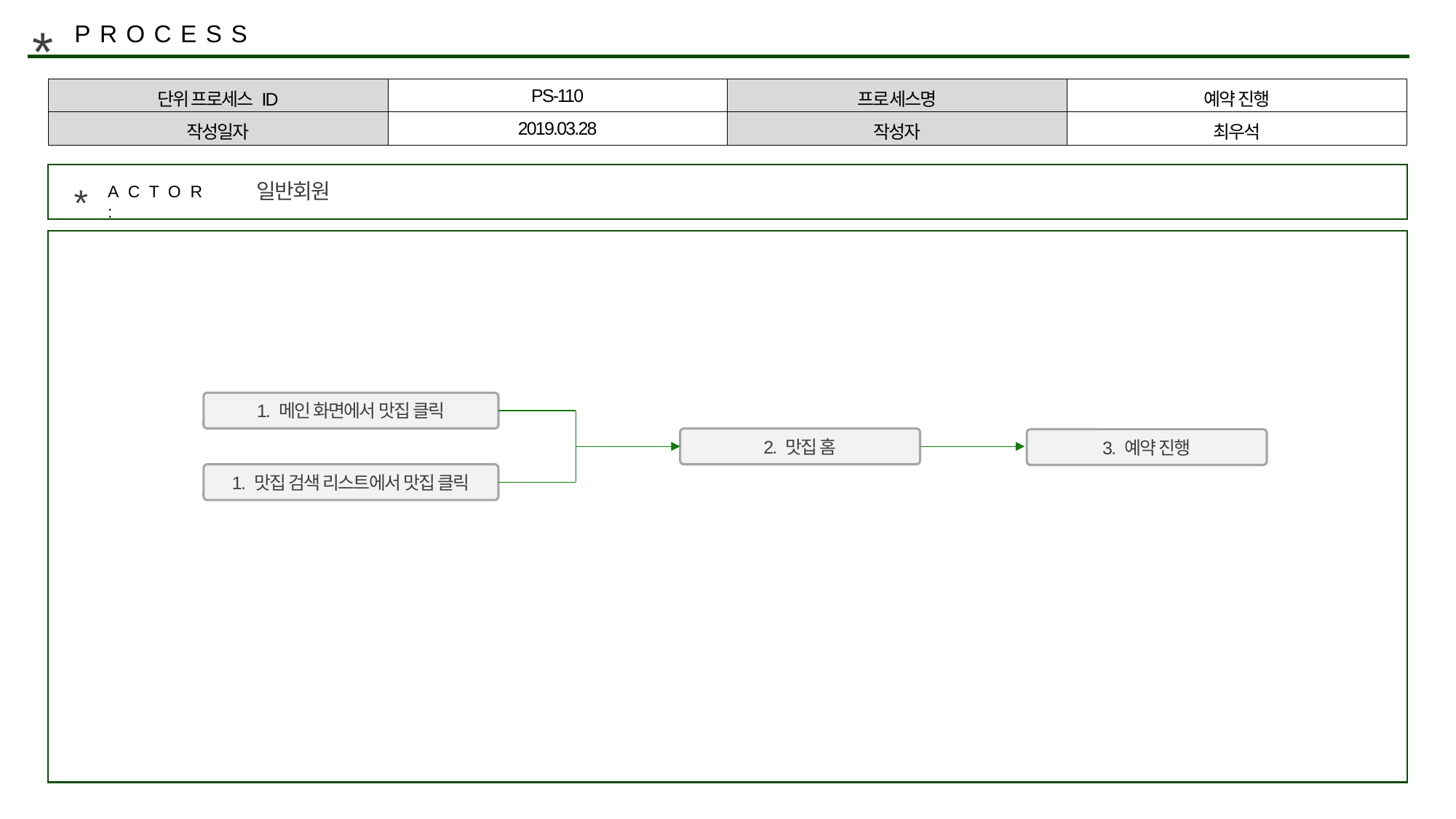

*
PROCESS
| 단위 프로세스 ID | PS-110 | 프로세스명 | 예약 진행 |
| --- | --- | --- | --- |
| 작성일자 | 2019.03.28 | 작성자 | 최우석 |

일반회원

*
ACTOR :

1. 메인 화면에서 맛집 클릭
2. 맛집 홈
3. 예약 진행
1. 맛집 검색 리스트에서 맛집 클릭